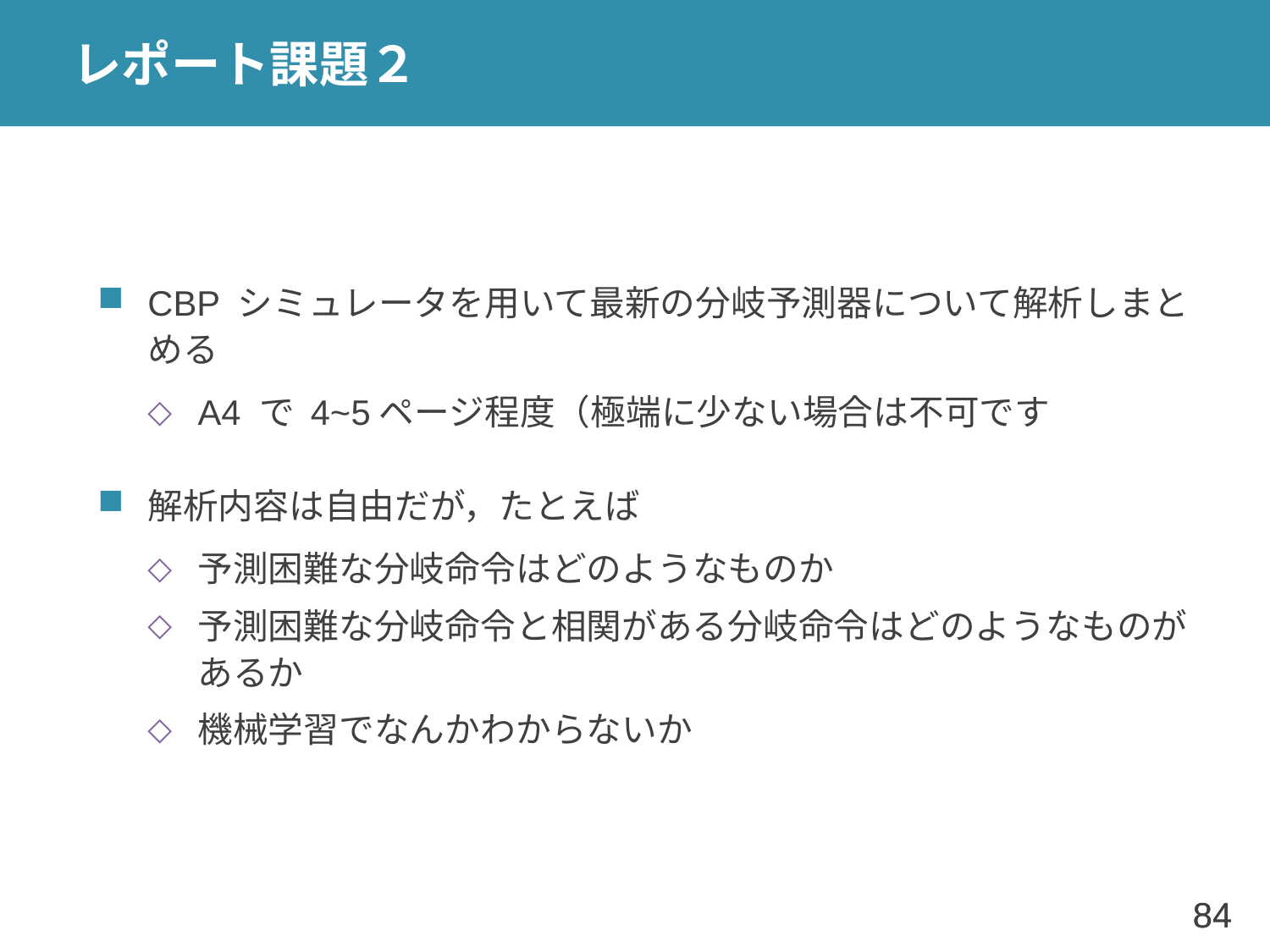

# レポート課題２
CBP シミュレータを用いて最新の分岐予測器について解析しまとめる
A4 で 4~5ページ程度（極端に少ない場合は不可です
解析内容は自由だが，たとえば
予測困難な分岐命令はどのようなものか
予測困難な分岐命令と相関がある分岐命令はどのようなものがあるか
機械学習でなんかわからないか